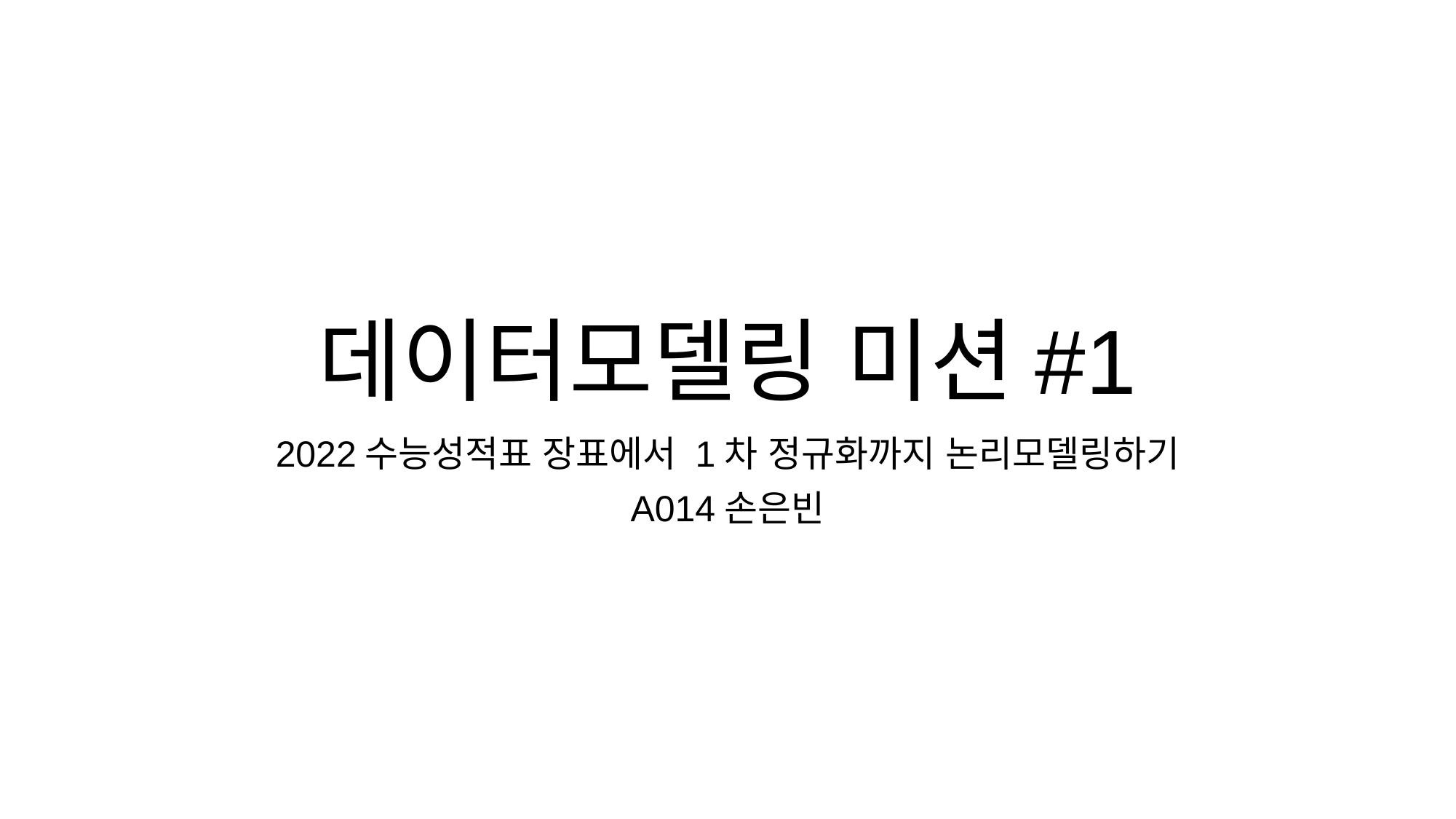

# 데이터모델링 미션#1
2022수능성적표 장표에서 1차 정규화까지 논리모델링하기
A014손은빈